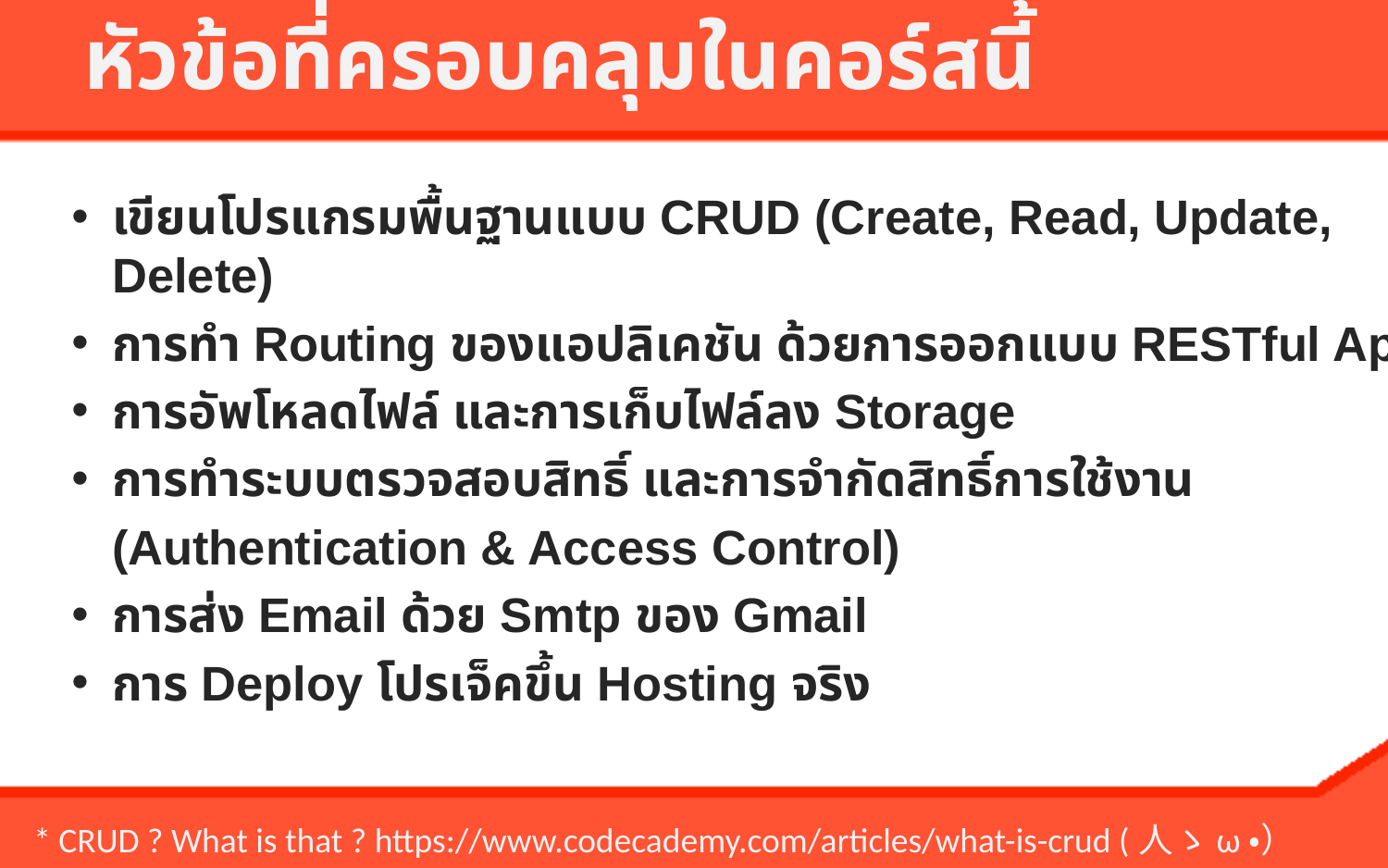

# หัวข้อที่ครอบคลุมในคอร์สนี้
เขียนโปรแกรมพื้นฐานแบบ CRUD (Create, Read, Update, Delete)
การทำ Routing ของแอปลิเคชัน ด้วยการออกแบบ RESTful Api
การอัพโหลดไฟล์ และการเก็บไฟล์ลง Storage
การทำระบบตรวจสอบสิทธิ์ และการจำกัดสิทธิ์การใช้งาน
   (Authentication & Access Control)
การส่ง Email ด้วย Smtp ของ Gmail
การ Deploy โปรเจ็คขึ้น Hosting จริง

* CRUD ? What is that ? https://www.codecademy.com/articles/what-is-crud (人ゝω・）